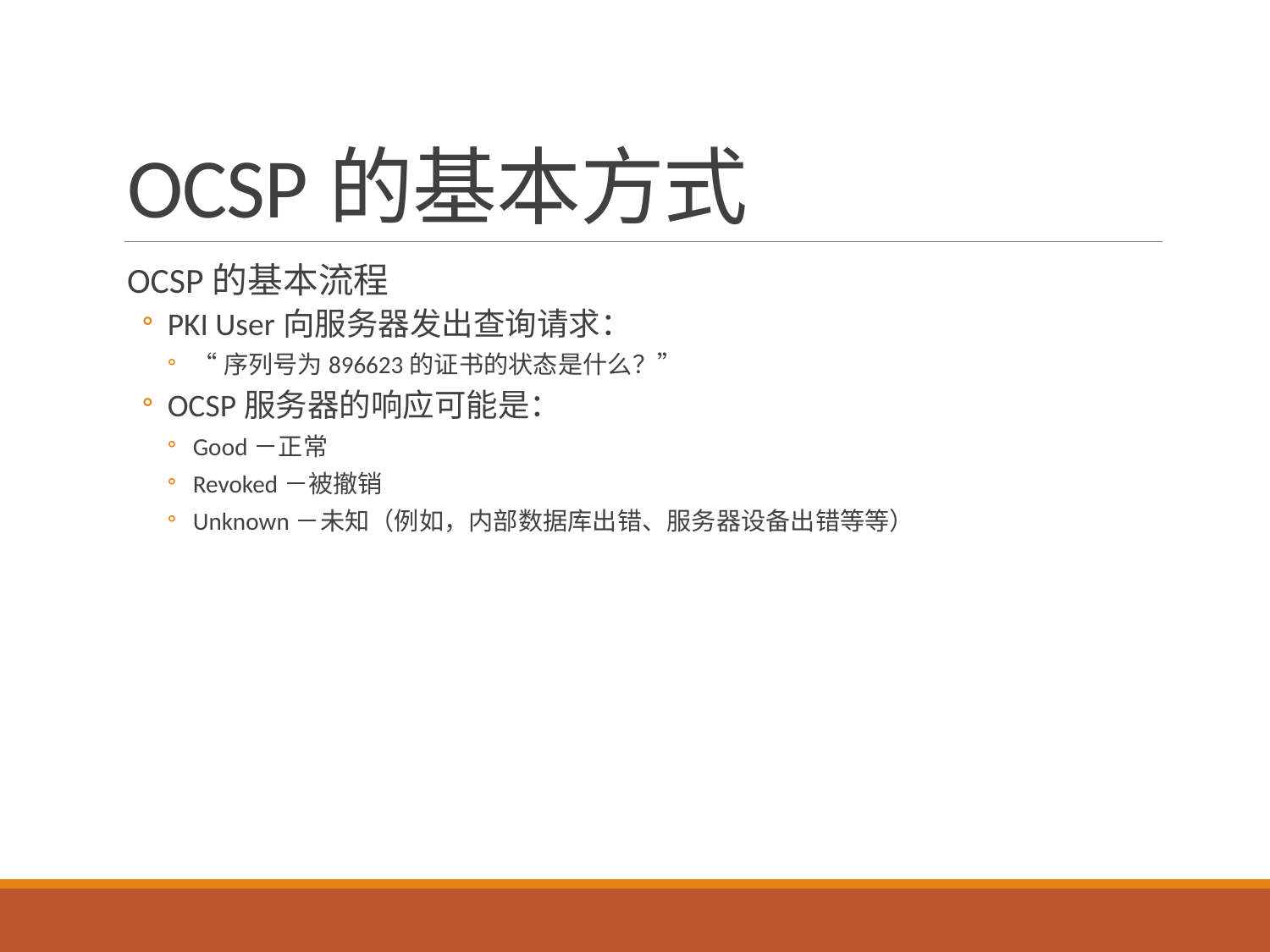

# OCSP的基本方式
OCSP的基本流程
PKI User向服务器发出查询请求：
“序列号为896623的证书的状态是什么？”
OCSP服务器的响应可能是：
Good－正常
Revoked－被撤销
Unknown－未知（例如，内部数据库出错、服务器设备出错等等）
88